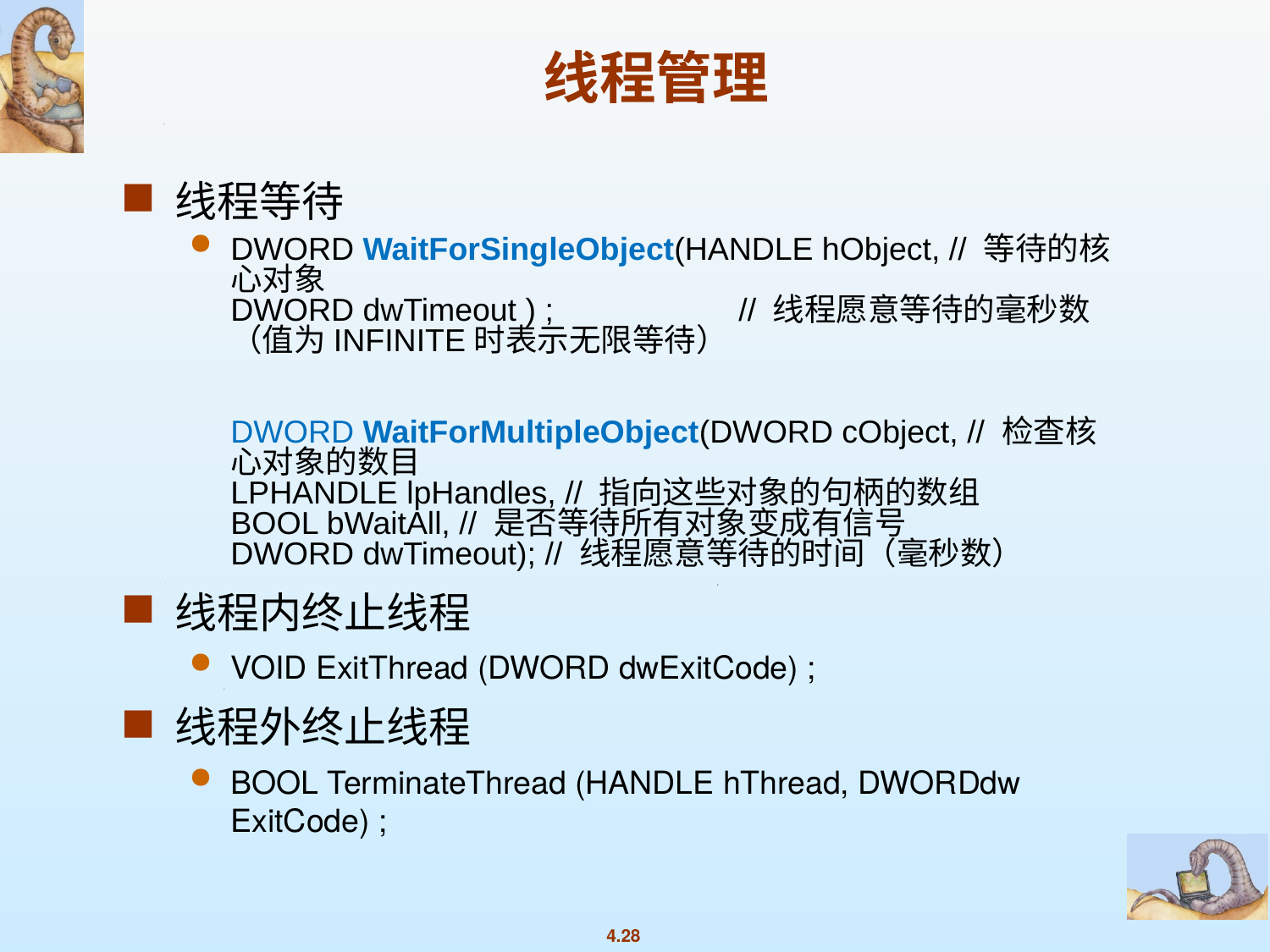

# 线程管理
线程等待
DWORD WaitForSingleObject(HANDLE hObject, // 等待的核心对象
DWORD dwTimeout ) ; 		// 线程愿意等待的毫秒数（值为INFINITE时表示无限等待）
DWORD WaitForMultipleObject(DWORD cObject, // 检查核心对象的数目
LPHANDLE lpHandles, // 指向这些对象的句柄的数组
BOOL bWaitAll, // 是否等待所有对象变成有信号
DWORD dwTimeout); // 线程愿意等待的时间（毫秒数）
线程内终止线程
VOID ExitThread (DWORD dwExitCode) ;
线程外终止线程
BOOL TerminateThread (HANDLE hThread, DWORDdw ExitCode) ;